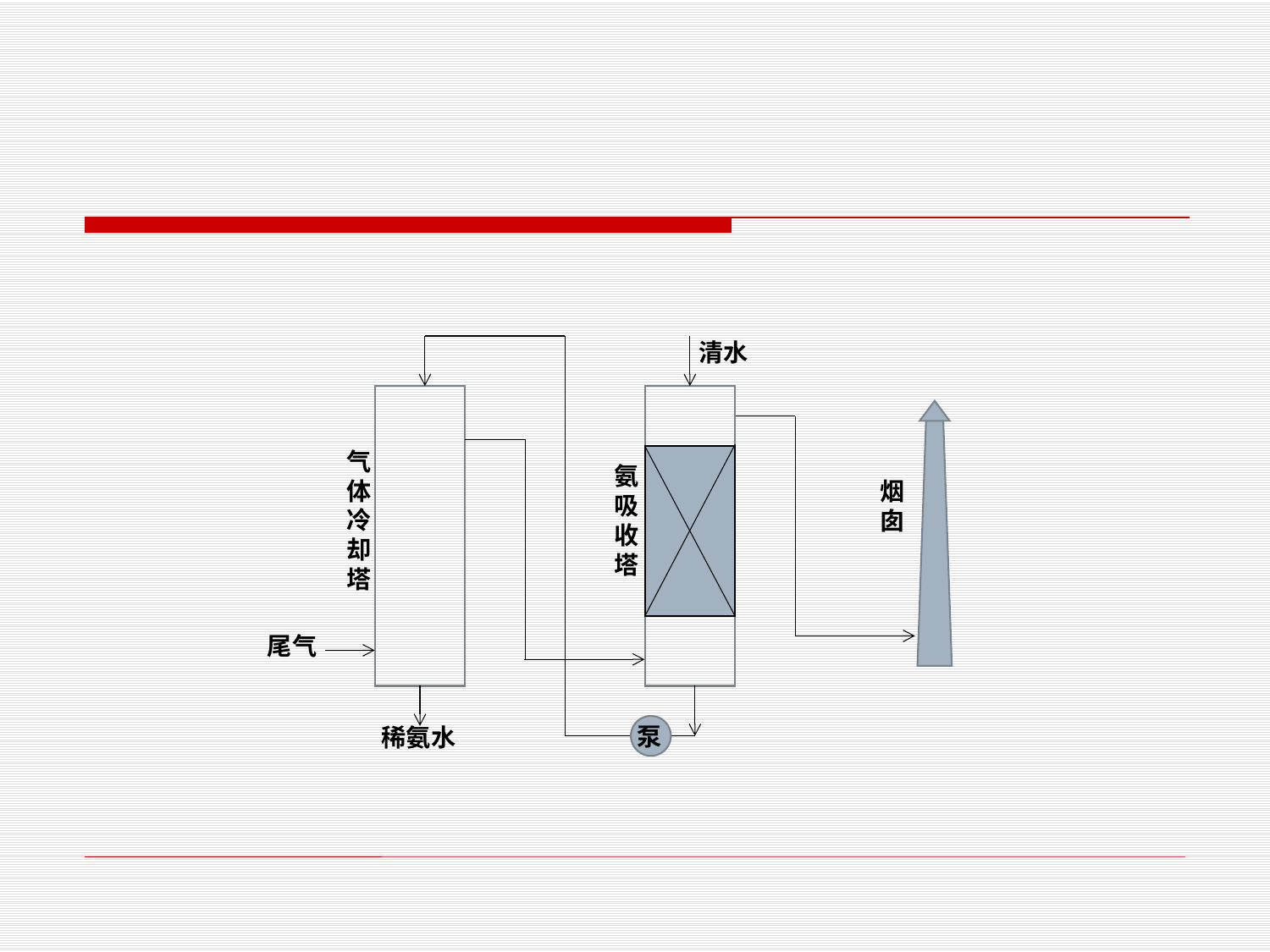

清水

烟囱
气体冷却塔
氨吸收塔
尾气
泵

稀氨水